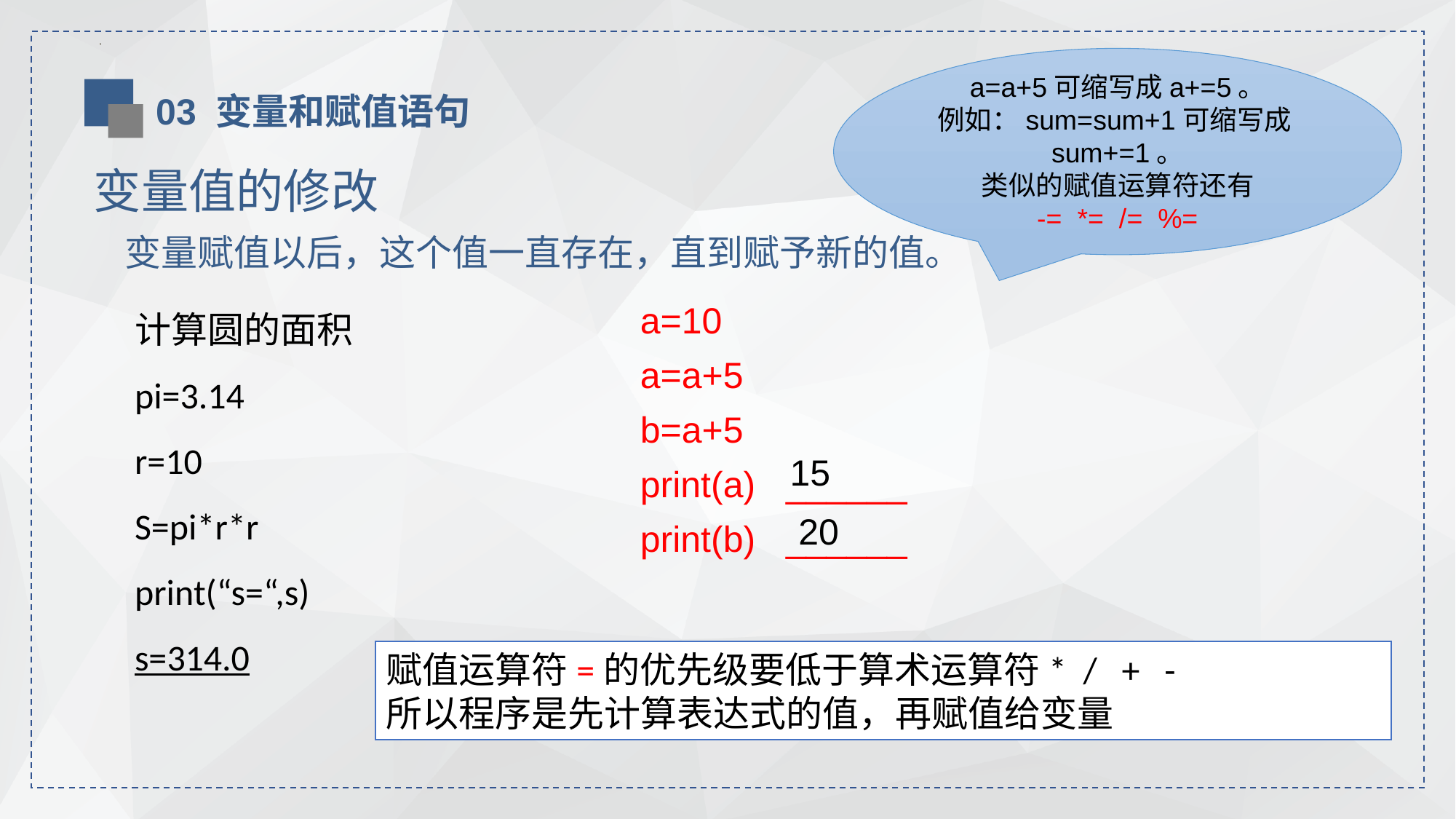

a=a+5可缩写成a+=5。
例如：sum=sum+1可缩写成sum+=1。
类似的赋值运算符还有
-=  *=  /=  %=

03 变量和赋值语句
变量值的修改
变量赋值以后，这个值一直存在，直到赋予新的值。
计算圆的面积
pi=3.14
r=10
S=pi*r*r
print(“s=“,s)
s=314.0
a=10
a=a+5
b=a+5
print(a)   ______
print(b)   ______
15
20
赋值运算符=的优先级要低于算术运算符*  /   +   -
所以程序是先计算表达式的值，再赋值给变量